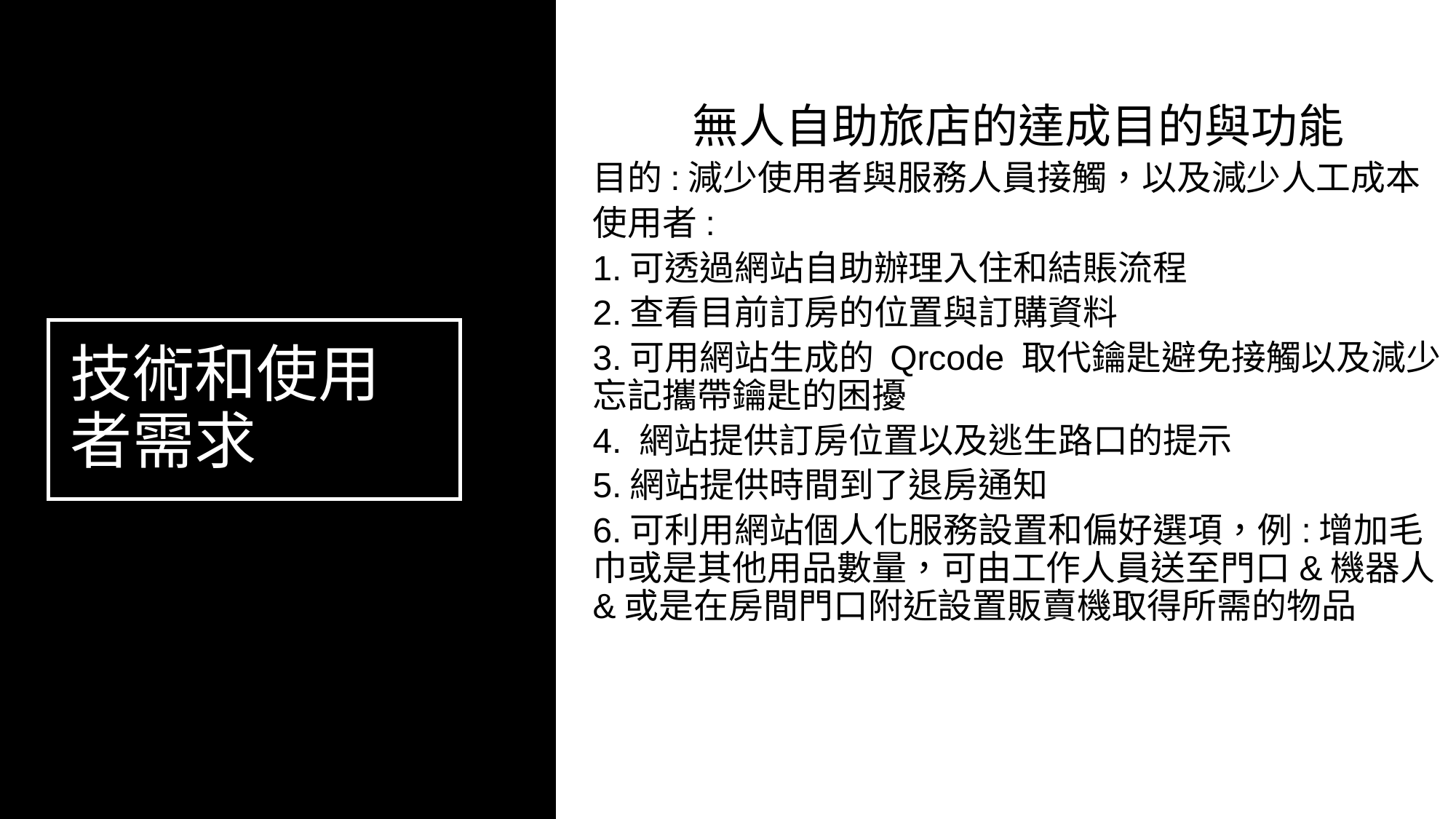

無人自助旅店的達成目的與功能
目的:減少使用者與服務人員接觸，以及減少人工成本
使用者:
1.可透過網站自助辦理入住和結賬流程
2.查看目前訂房的位置與訂購資料
3.可用網站生成的 Qrcode 取代鑰匙避免接觸以及減少忘記攜帶鑰匙的困擾
4. 網站提供訂房位置以及逃生路口的提示
5.網站提供時間到了退房通知
6.可利用網站個人化服務設置和偏好選項，例:增加毛巾或是其他用品數量，可由工作人員送至門口&機器人&或是在房間門口附近設置販賣機取得所需的物品

# 技術和使用者需求